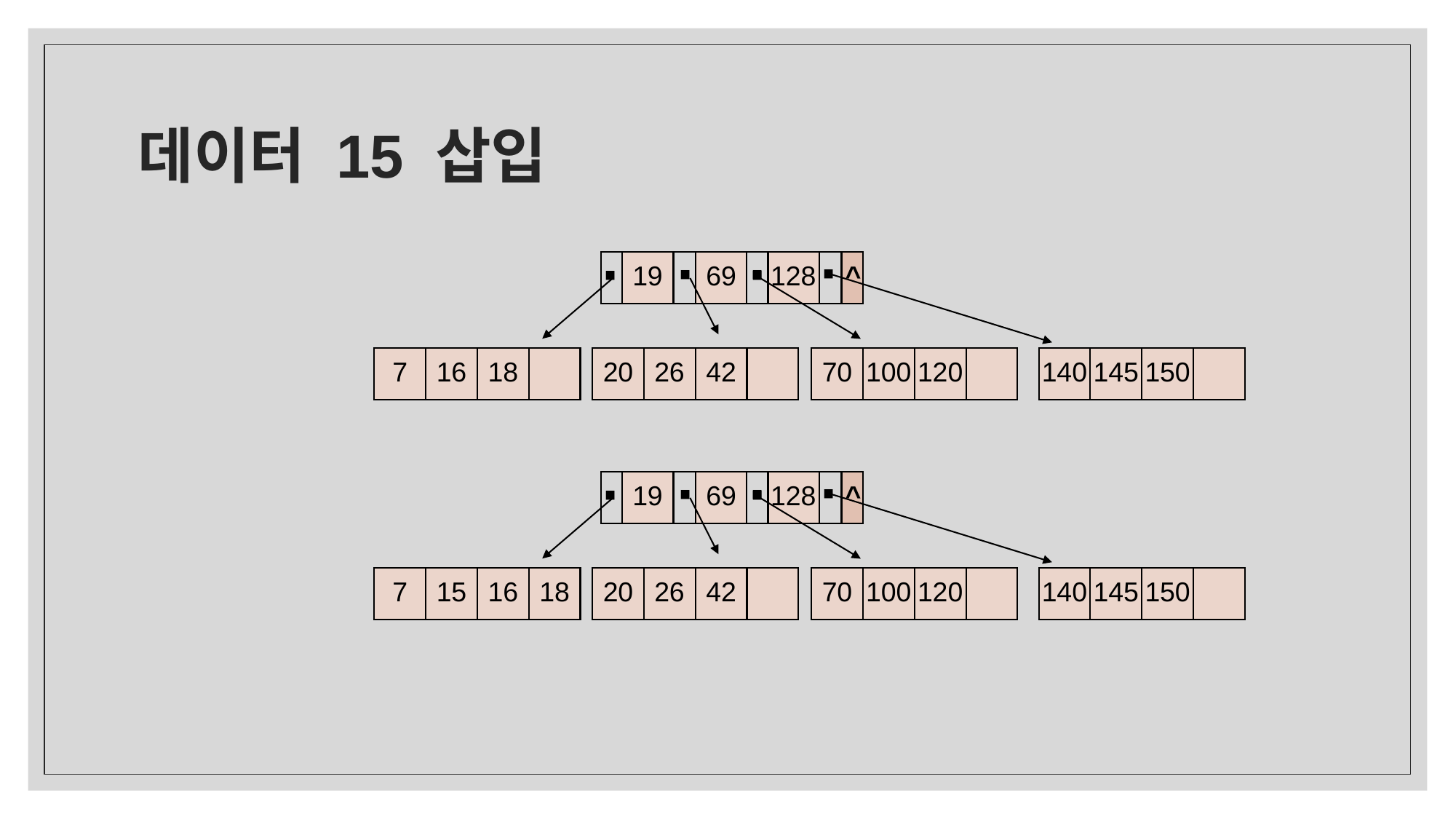

# 데이터 15 삽입
·
·
·
·
·

19

69

128

^

7
16
18

20
26
42

70
100
120

140
145
150

·
·
·
·
·

19

69

128

^

7
15
16
18
20
26
42

70
100
120

140
145
150